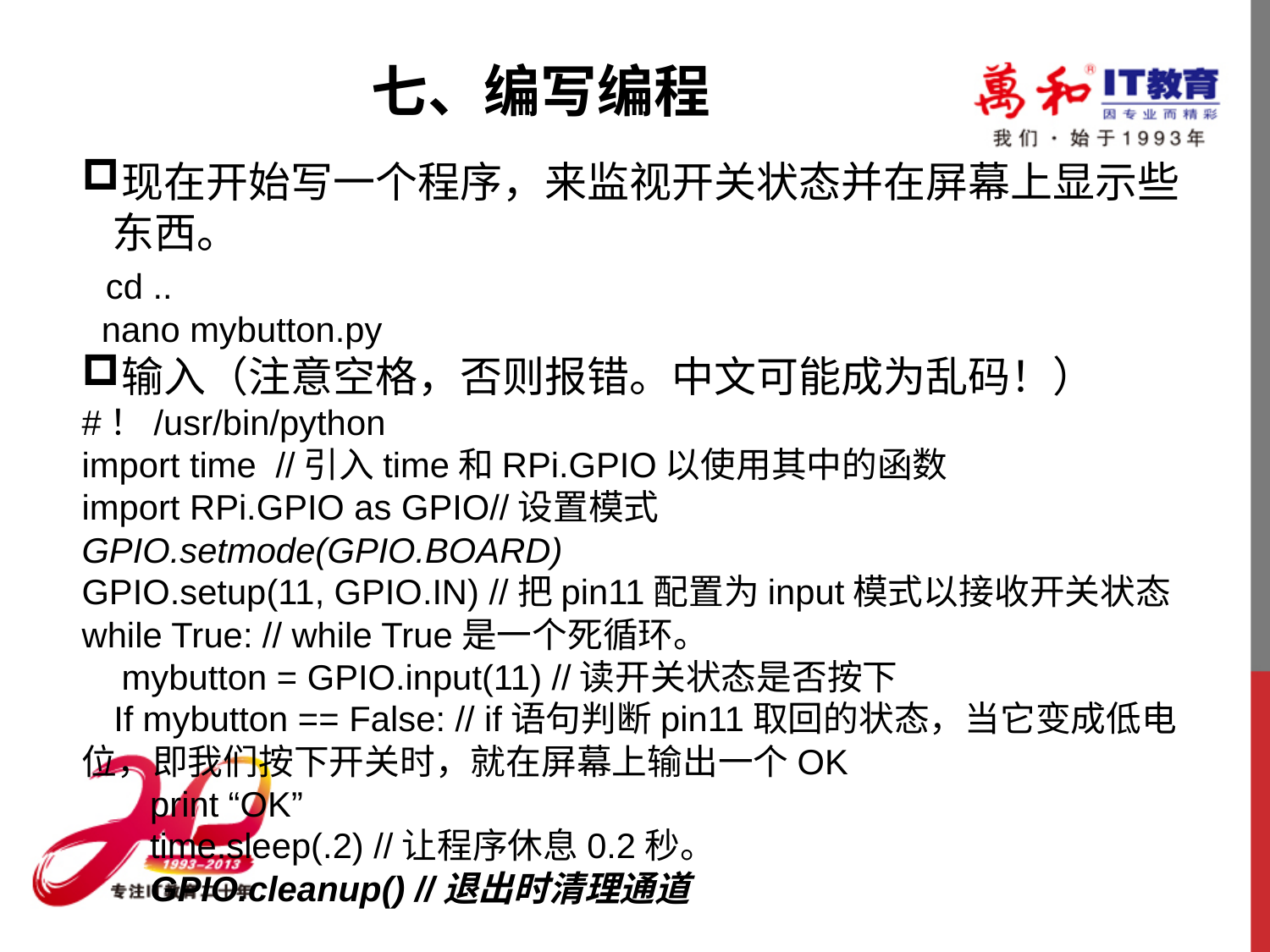

七、编写编程
现在开始写一个程序，来监视开关状态并在屏幕上显示些东西。
  cd ..
  nano mybutton.py
输入（注意空格，否则报错。中文可能成为乱码！）
#！/usr/bin/python
import time  //引入time和RPi.GPIO以使用其中的函数
import RPi.GPIO as GPIO//设置模式
GPIO.setmode(GPIO.BOARD)
GPIO.setup(11, GPIO.IN) //把pin11配置为input模式以接收开关状态
while True: // while True是一个死循环。
    mybutton = GPIO.input(11) //读开关状态是否按下
   If mybutton == False: // if语句判断pin11取回的状态，当它变成低电位，即我们按下开关时，就在屏幕上输出一个OK
       print “OK”
       time.sleep(.2) //让程序休息0.2秒。
       GPIO.cleanup() //退出时清理通道